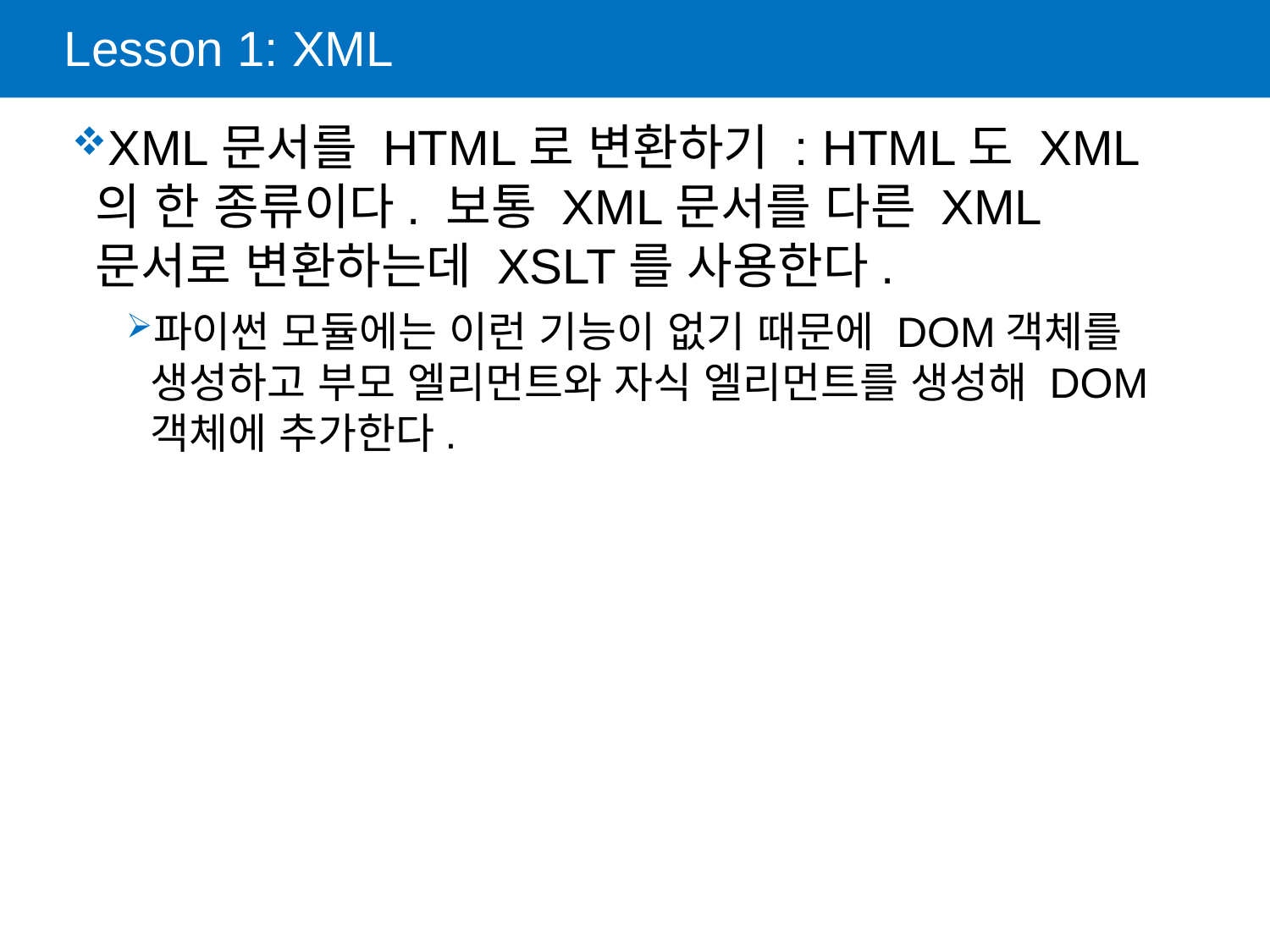

# Lesson 1: XML
XML문서를 HTML로 변환하기 : HTML도 XML의 한 종류이다. 보통 XML문서를 다른 XML문서로 변환하는데 XSLT를 사용한다.
파이썬 모듈에는 이런 기능이 없기 때문에 DOM객체를 생성하고 부모 엘리먼트와 자식 엘리먼트를 생성해 DOM객체에 추가한다.